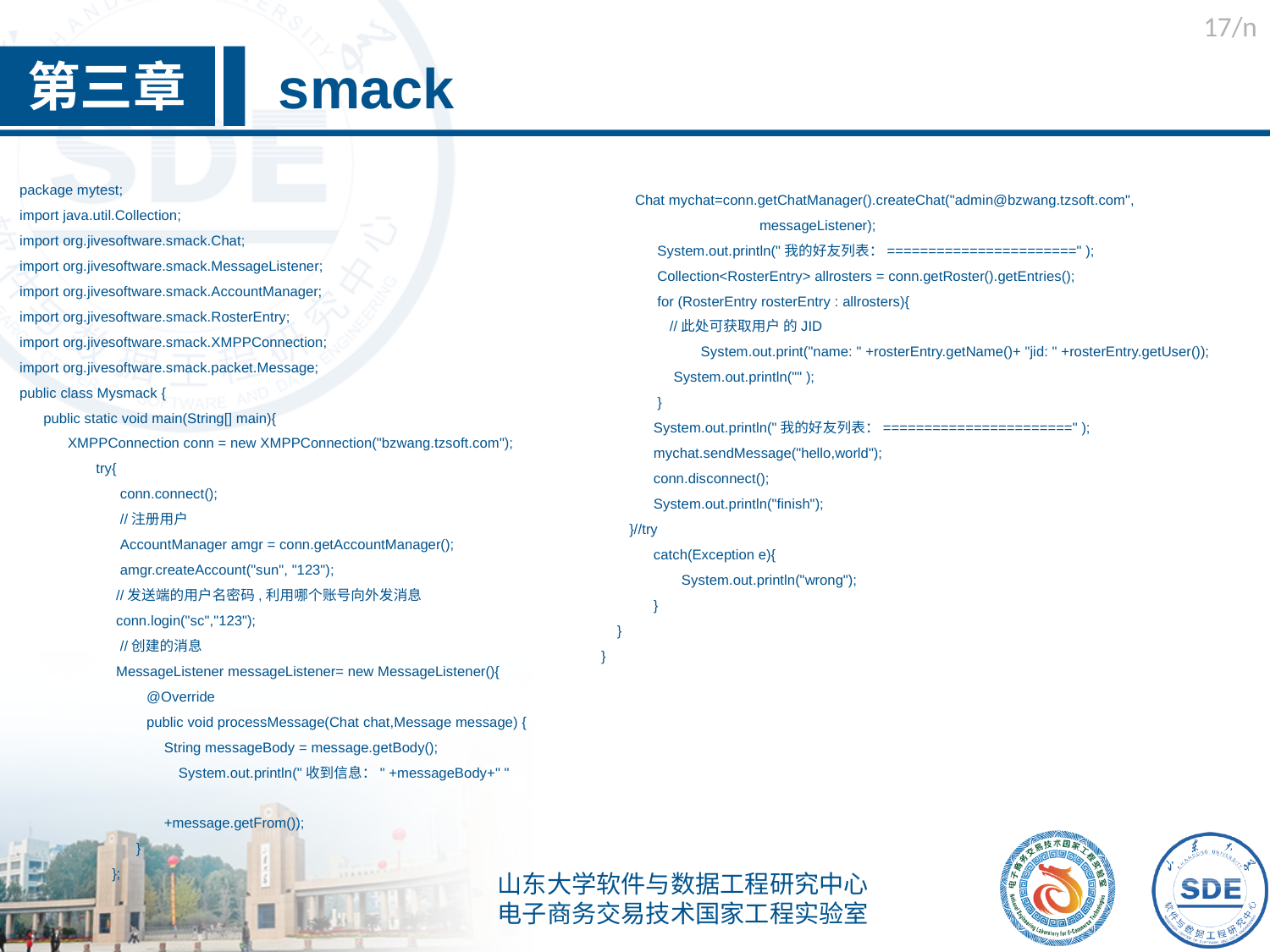

17/n
smack
第三章
package mytest;
import java.util.Collection;
import org.jivesoftware.smack.Chat;
import org.jivesoftware.smack.MessageListener;
import org.jivesoftware.smack.AccountManager;
import org.jivesoftware.smack.RosterEntry;
import org.jivesoftware.smack.XMPPConnection;
import org.jivesoftware.smack.packet.Message;
public class Mysmack {
      public static void main(String[] main){
            XMPPConnection conn = new XMPPConnection("bzwang.tzsoft.com");
                   try{
                         conn.connect();
                         //注册用户
                         AccountManager amgr = conn.getAccountManager();
                         amgr.createAccount("sun", "123");
                        //发送端的用户名密码,利用哪个账号向外发消息
                        conn.login("sc","123");
                         //创建的消息
                        MessageListener messageListener= new MessageListener(){
	@Override
	public void processMessage(Chat chat,Message message) {
                                    String messageBody = message.getBody(); 	                   	        System.out.println("收到信息：" +messageBody+" "
                                    +message.getFrom());
                             }
                       };
        Chat mychat=conn.getChatManager().createChat("admin@bzwang.tzsoft.com",                                                  messageListener);
              System.out.println("我的好友列表：=======================" );
              Collection<RosterEntry> allrosters = conn.getRoster().getEntries();
              for (RosterEntry rosterEntry : allrosters){
                 //此处可获取用户 的JID
                  System.out.print("name: " +rosterEntry.getName()+ "jid: " +rosterEntry.getUser());
                  System.out.println("" );
              }
             System.out.println("我的好友列表：=======================" );
             mychat.sendMessage("hello,world");
             conn.disconnect();
             System.out.println("finish");
       }//try
             catch(Exception e){
                    System.out.println("wrong");
             }
    }
}